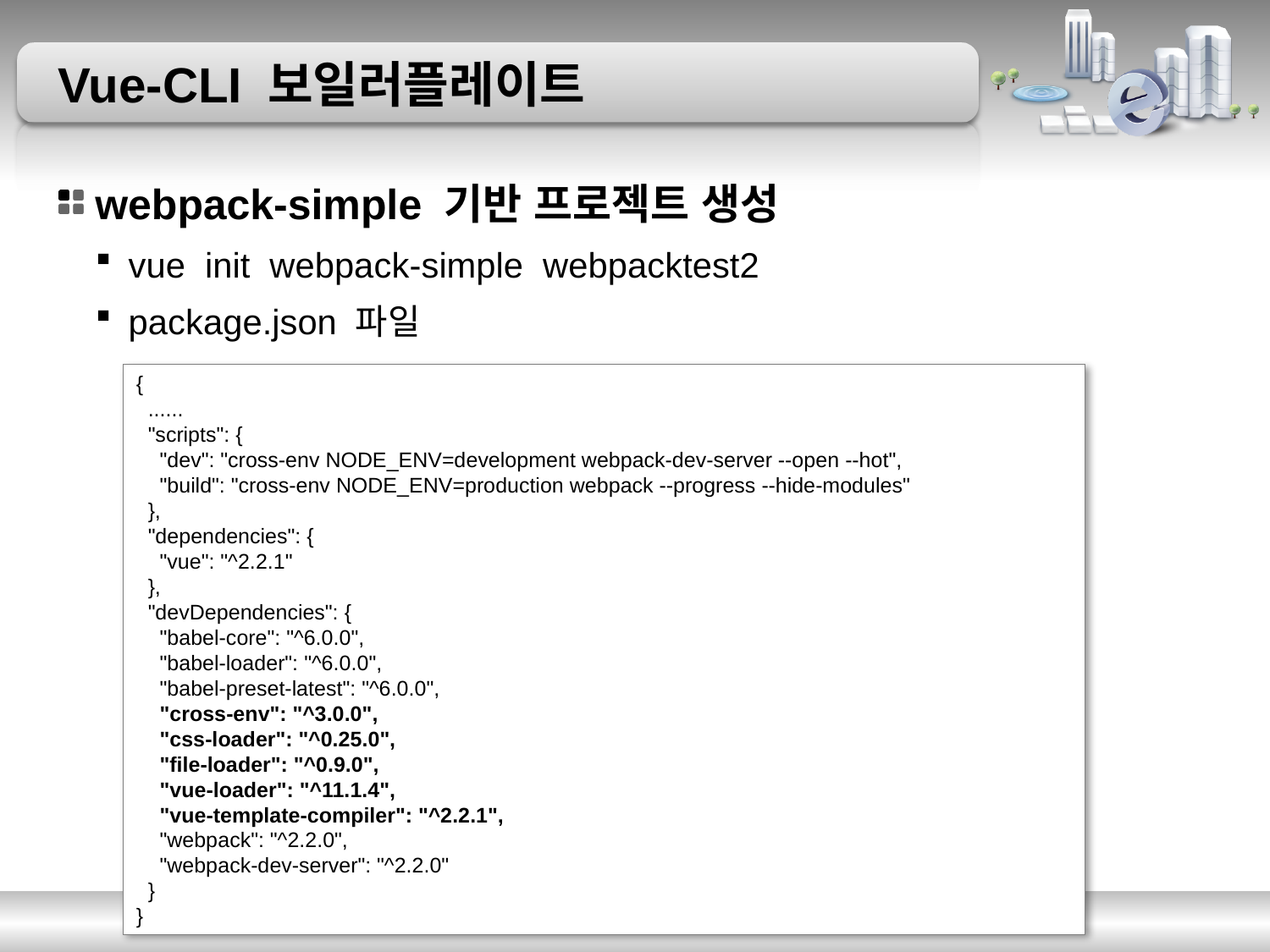

# Vue-CLI 보일러플레이트
webpack-simple 기반 프로젝트 생성
vue  init  webpack-simple  webpacktest2
package.json 파일
{
  ......
  "scripts": {
    "dev": "cross-env NODE_ENV=development webpack-dev-server --open --hot",
    "build": "cross-env NODE_ENV=production webpack --progress --hide-modules"
  },
  "dependencies": {
    "vue": "^2.2.1"
  },
  "devDependencies": {
    "babel-core": "^6.0.0",
    "babel-loader": "^6.0.0",
    "babel-preset-latest": "^6.0.0",
    "cross-env": "^3.0.0",
    "css-loader": "^0.25.0",
    "file-loader": "^0.9.0",
    "vue-loader": "^11.1.4",
    "vue-template-compiler": "^2.2.1",
    "webpack": "^2.2.0",
    "webpack-dev-server": "^2.2.0"
  }
}